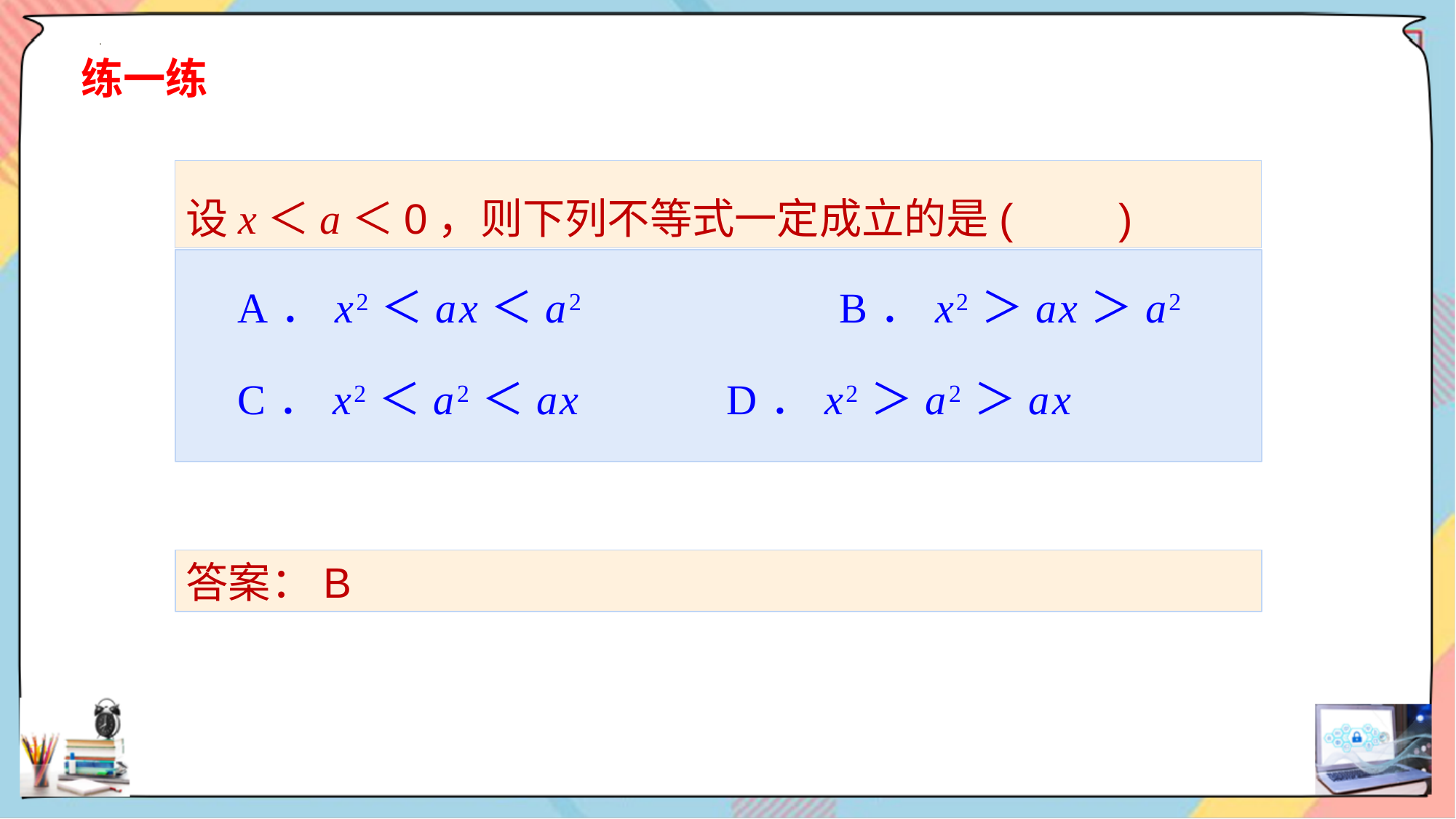

练一练
设x＜a＜0，则下列不等式一定成立的是(　　)
    A．x2＜ax＜a2　　	      B．x2＞ax＞a2
    C．x2＜a2＜ax  	      D．x2＞a2＞ax
答案：B